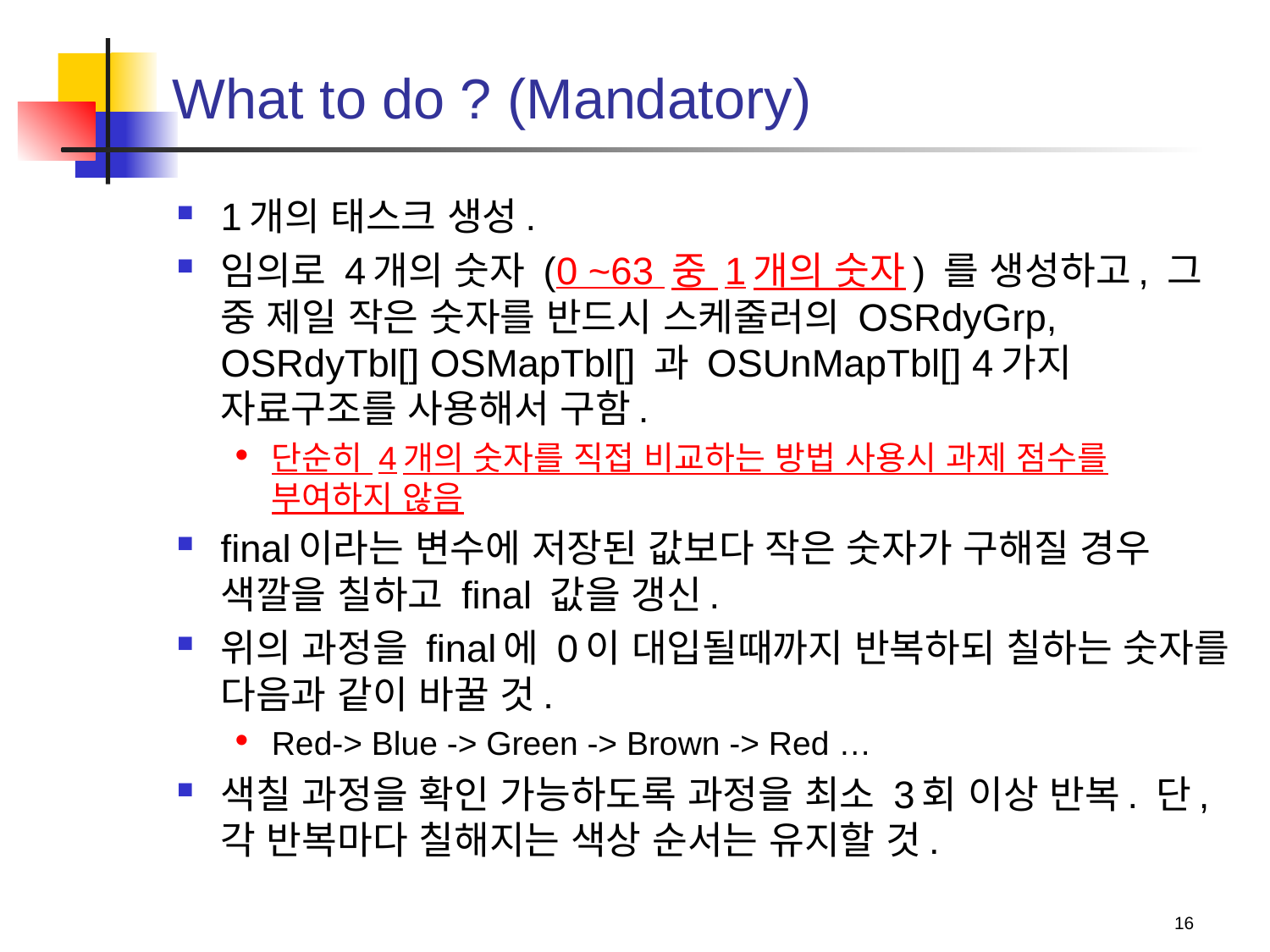

# What to do ? (Mandatory)
1개의 태스크 생성.
임의로 4개의 숫자 (0 ~63 중 1개의 숫자) 를 생성하고, 그 중 제일 작은 숫자를 반드시 스케줄러의 OSRdyGrp, OSRdyTbl[] OSMapTbl[] 과 OSUnMapTbl[] 4가지 자료구조를 사용해서 구함.
단순히 4개의 숫자를 직접 비교하는 방법 사용시 과제 점수를 부여하지 않음
final이라는 변수에 저장된 값보다 작은 숫자가 구해질 경우 색깔을 칠하고 final 값을 갱신.
위의 과정을 final에 0이 대입될때까지 반복하되 칠하는 숫자를 다음과 같이 바꿀 것.
Red-> Blue -> Green -> Brown -> Red …
색칠 과정을 확인 가능하도록 과정을 최소 3회 이상 반복. 단, 각 반복마다 칠해지는 색상 순서는 유지할 것.
16